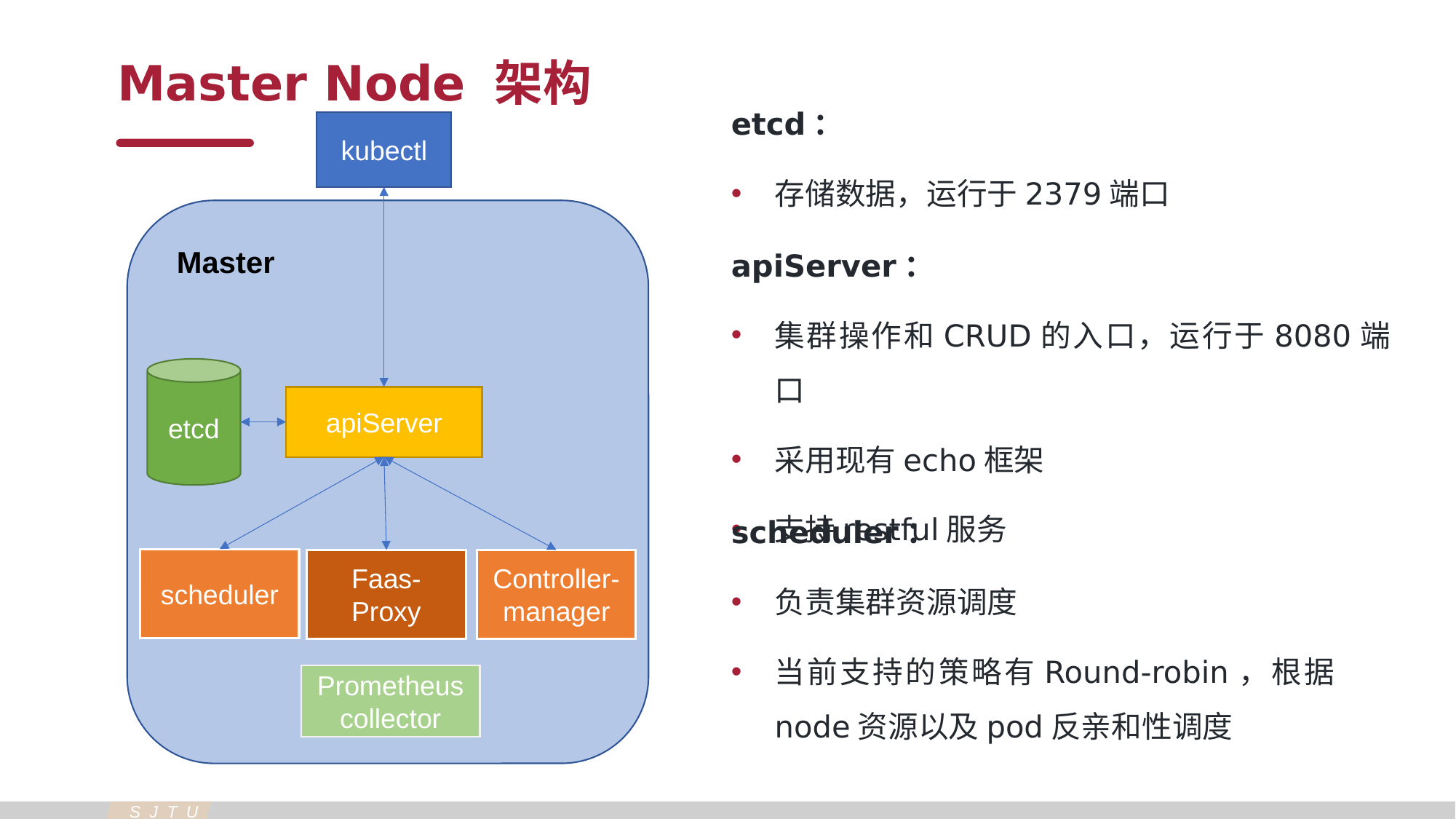

Master Node 架构
etcd：
存储数据，运行于2379端口
kubectl

apiServer：
集群操作和CRUD的入口，运行于8080端口
采用现有echo框架
支持restful服务
Master
etcd
apiServer
scheduler：
负责集群资源调度
当前支持的策略有Round-robin，根据node资源以及pod反亲和性调度
scheduler
Faas-Proxy
Controller-manager
Prometheus
collector